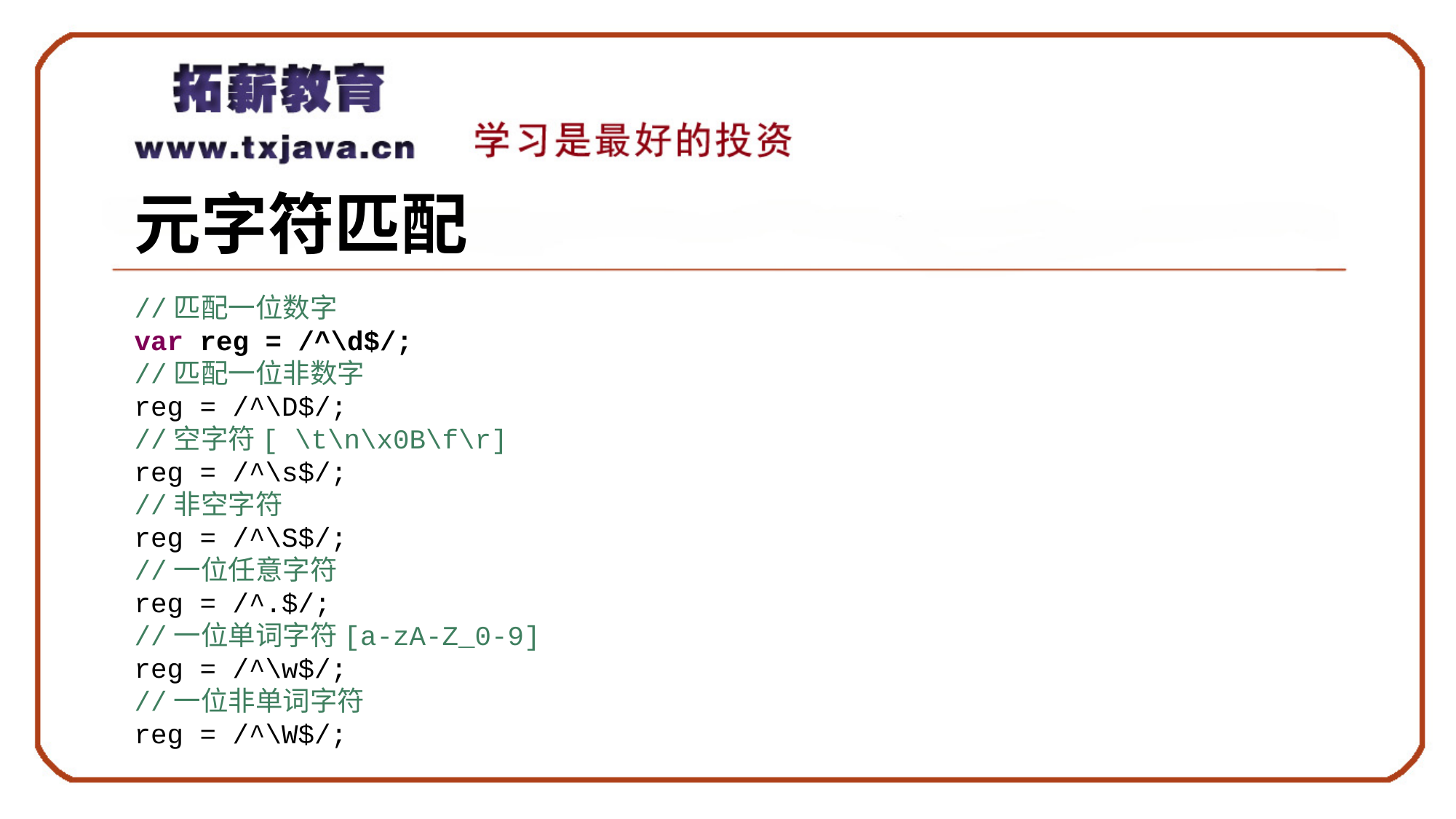

# 元字符匹配
//匹配一位数字
var reg = /^\d$/;
//匹配一位非数字
reg = /^\D$/;
//空字符[ \t\n\x0B\f\r]
reg = /^\s$/;
//非空字符
reg = /^\S$/;
//一位任意字符
reg = /^.$/;
//一位单词字符[a-zA-Z_0-9]
reg = /^\w$/;
//一位非单词字符
reg = /^\W$/;